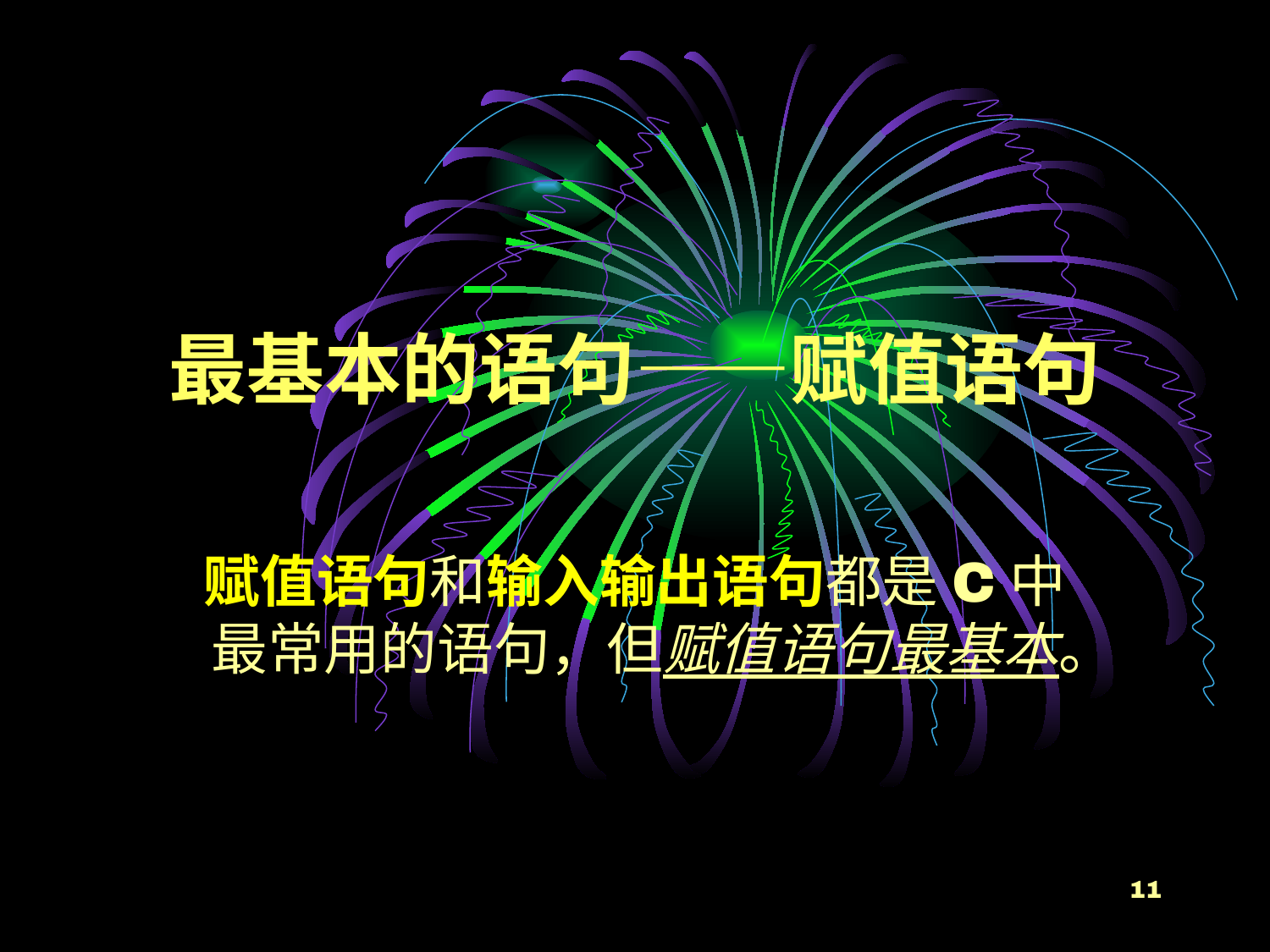

# 最基本的语句——赋值语句
赋值语句和输入输出语句都是C中最常用的语句，但赋值语句最基本。
11